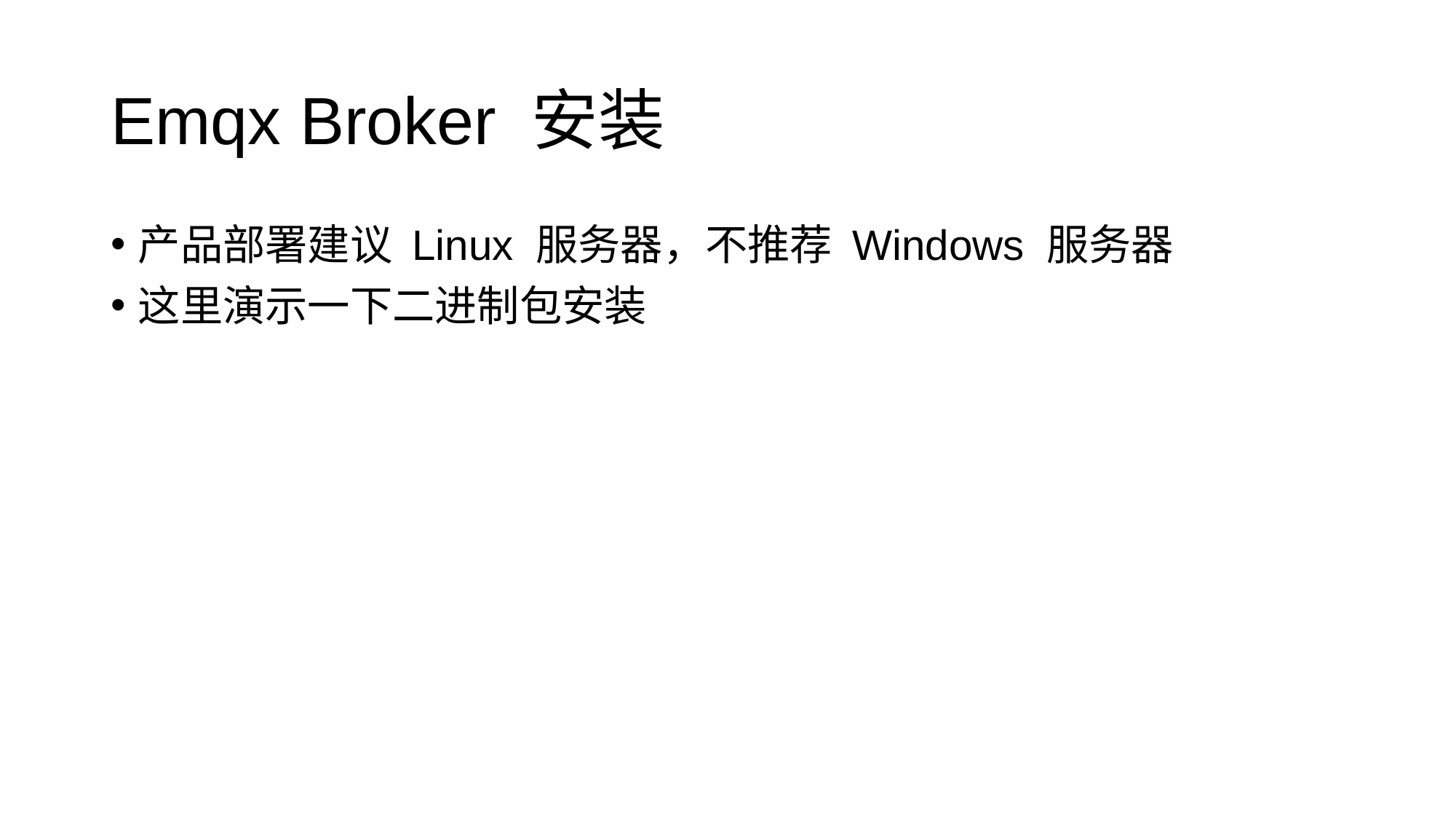

# Emqx Broker 安装
产品部署建议 Linux 服务器，不推荐 Windows 服务器
这里演示一下二进制包安装